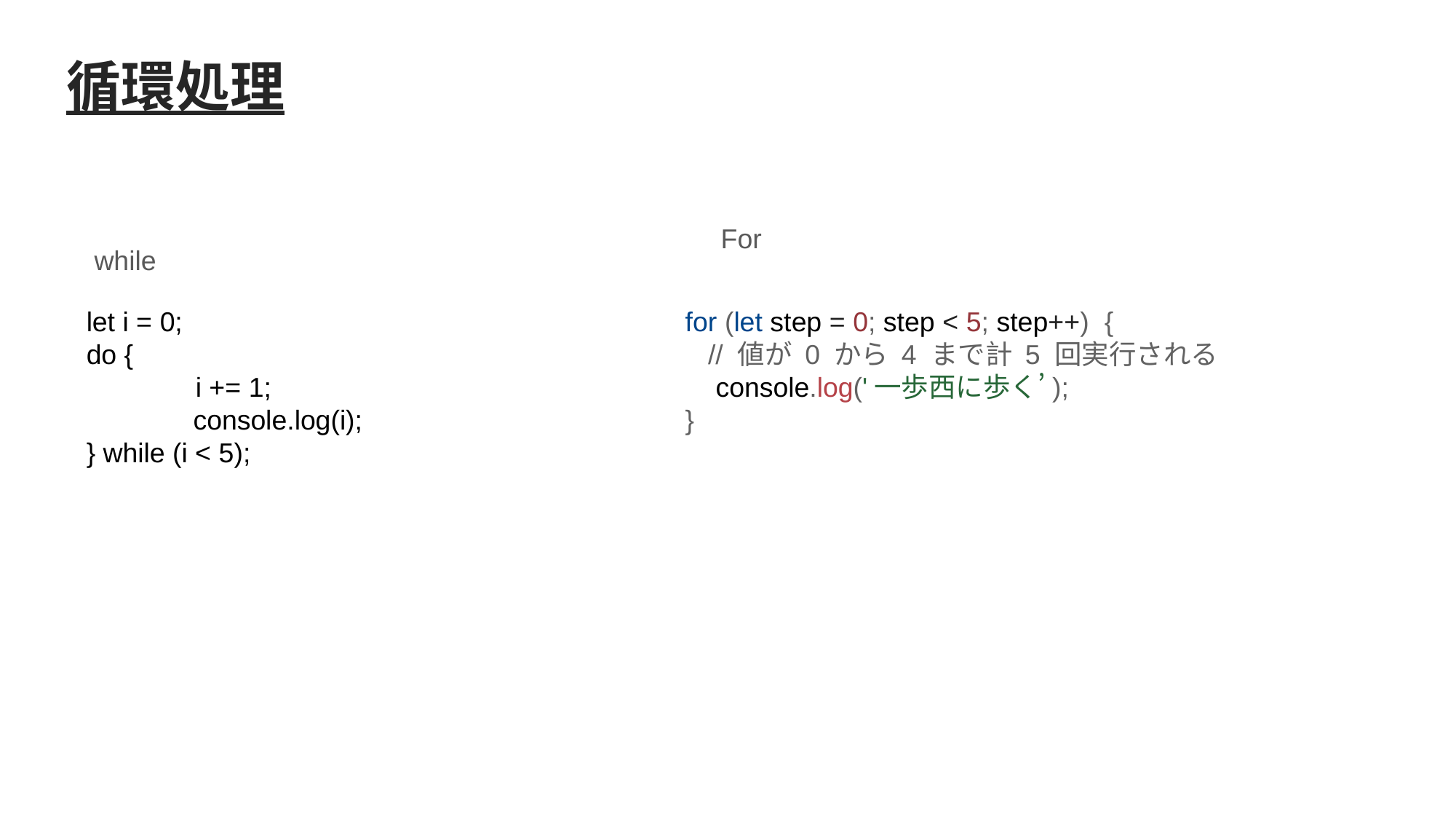

循環処理
For
while
for (let step = 0; step < 5; step++)  {
   // 値が 0 から 4 まで計 5 回実行される
    console.log('一歩西に歩く’);
}
let i = 0;
do {
	i += 1;
              console.log(i);
} while (i < 5);